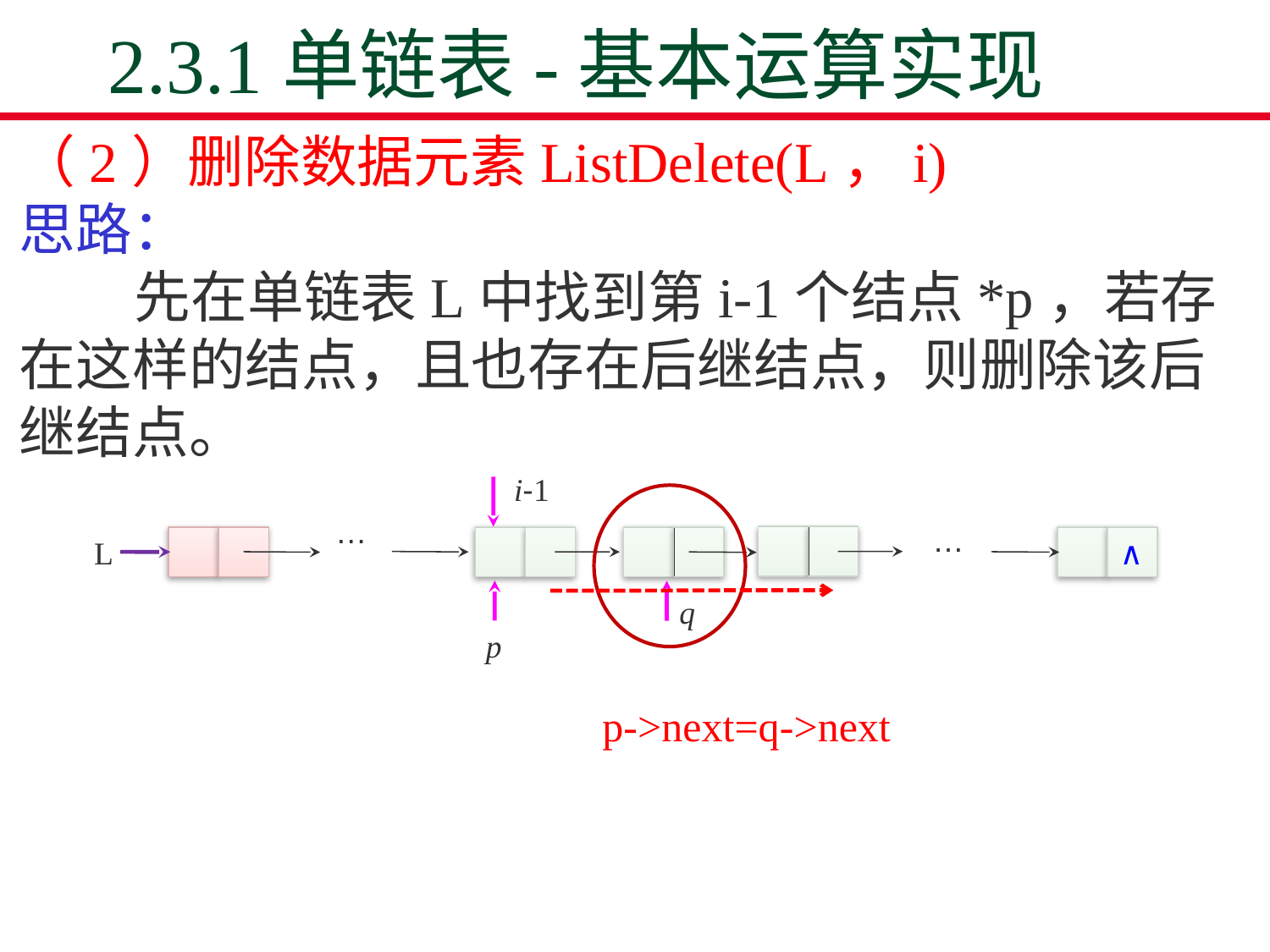

# 2.3.1单链表-基本运算实现
（2）删除数据元素ListDelete(L，i)
思路：
        先在单链表L中找到第i-1个结点*p，若存在这样的结点，且也存在后继结点，则删除该后继结点。
i-1

p

q
…
…

L

∧

p->next=q->next